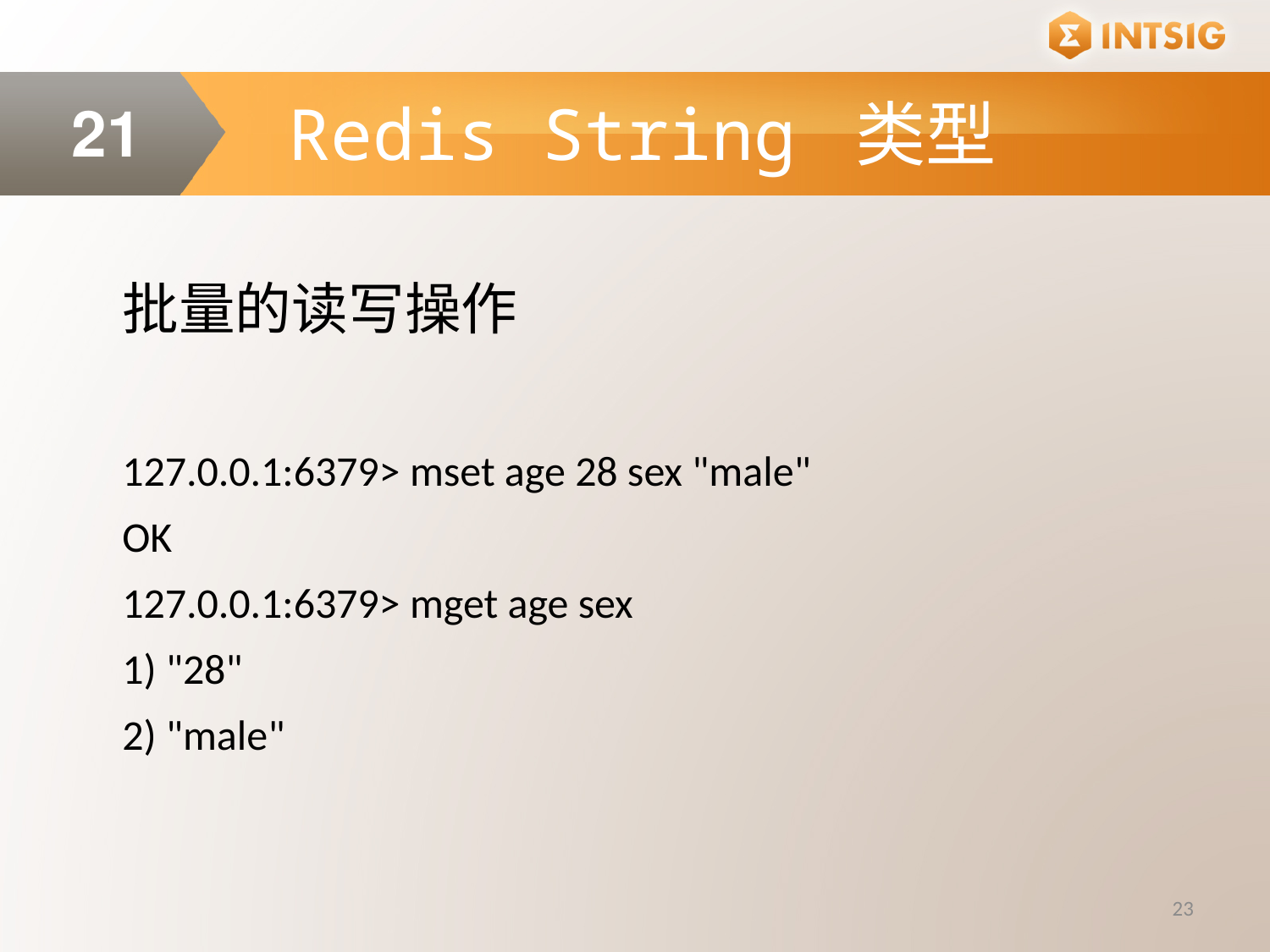

Redis String 类型
21
批量的读写操作

127.0.0.1:6379> mset age 28 sex "male"
OK
127.0.0.1:6379> mget age sex
1) "28"
2) "male"
23